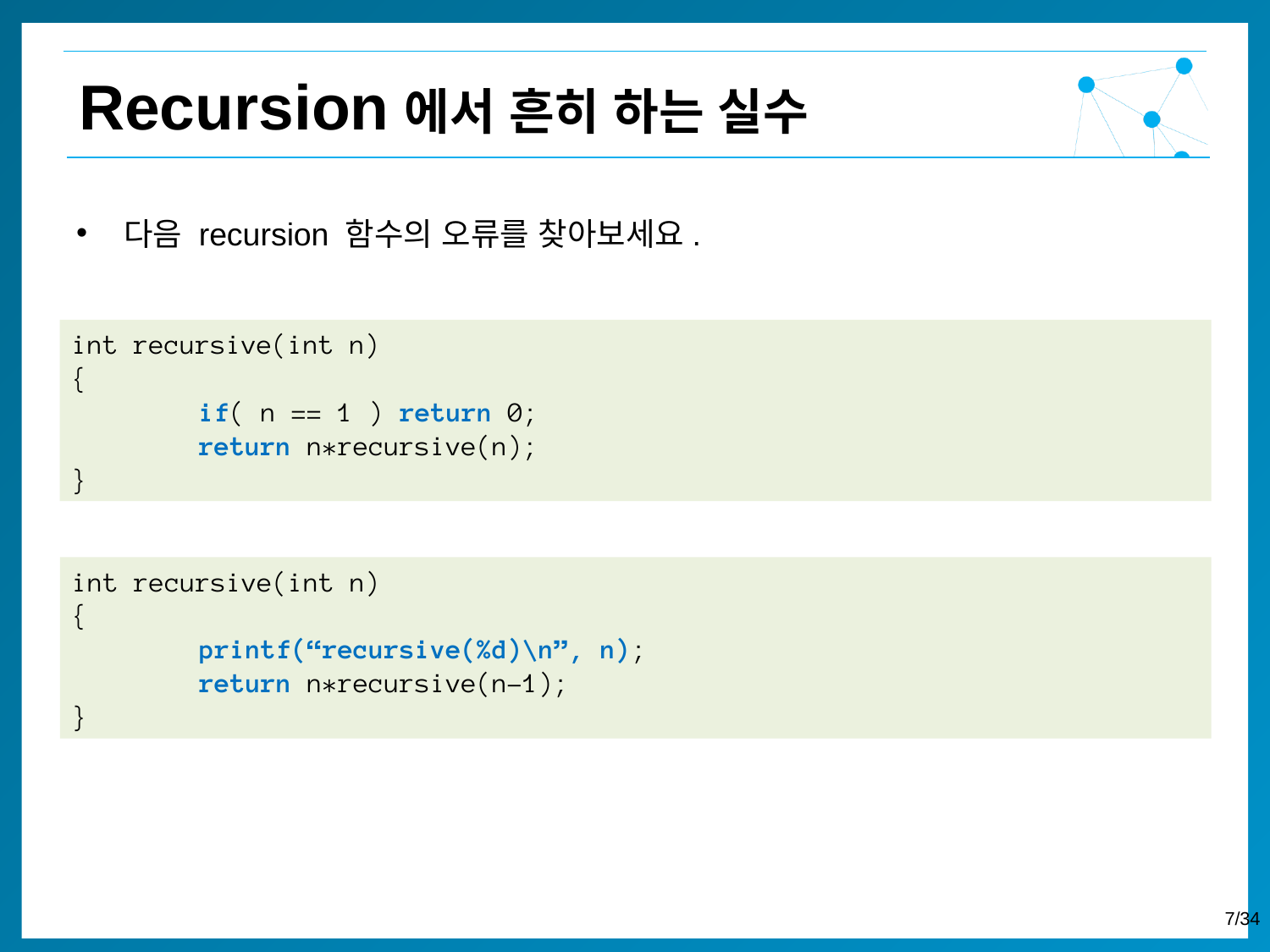

Recursion에서 흔히 하는 실수
다음 recursion 함수의 오류를 찾아보세요.
int recursive(int n)
{
	if( n == 1 ) return 0;
	return n*recursive(n);
}
int recursive(int n)
{
	printf(“recursive(%d)\n”, n);
	return n*recursive(n-1);
}